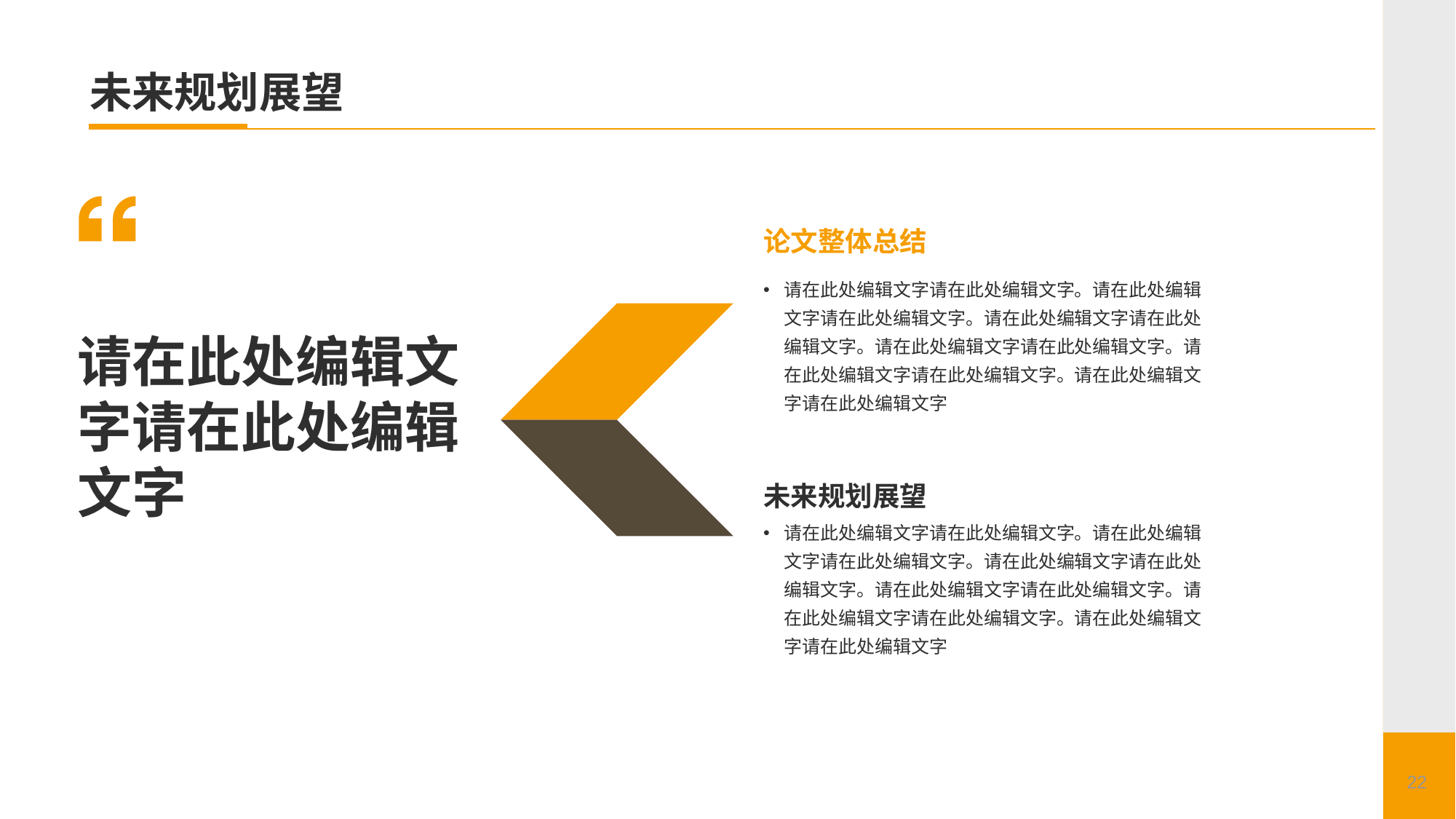

# 未来规划展望

论文整体总结
请在此处编辑文字请在此处编辑文字。请在此处编辑文字请在此处编辑文字。请在此处编辑文字请在此处编辑文字。请在此处编辑文字请在此处编辑文字。请在此处编辑文字请在此处编辑文字。请在此处编辑文字请在此处编辑文字

请在此处编辑文字请在此处编辑文字
未来规划展望
请在此处编辑文字请在此处编辑文字。请在此处编辑文字请在此处编辑文字。请在此处编辑文字请在此处编辑文字。请在此处编辑文字请在此处编辑文字。请在此处编辑文字请在此处编辑文字。请在此处编辑文字请在此处编辑文字
22